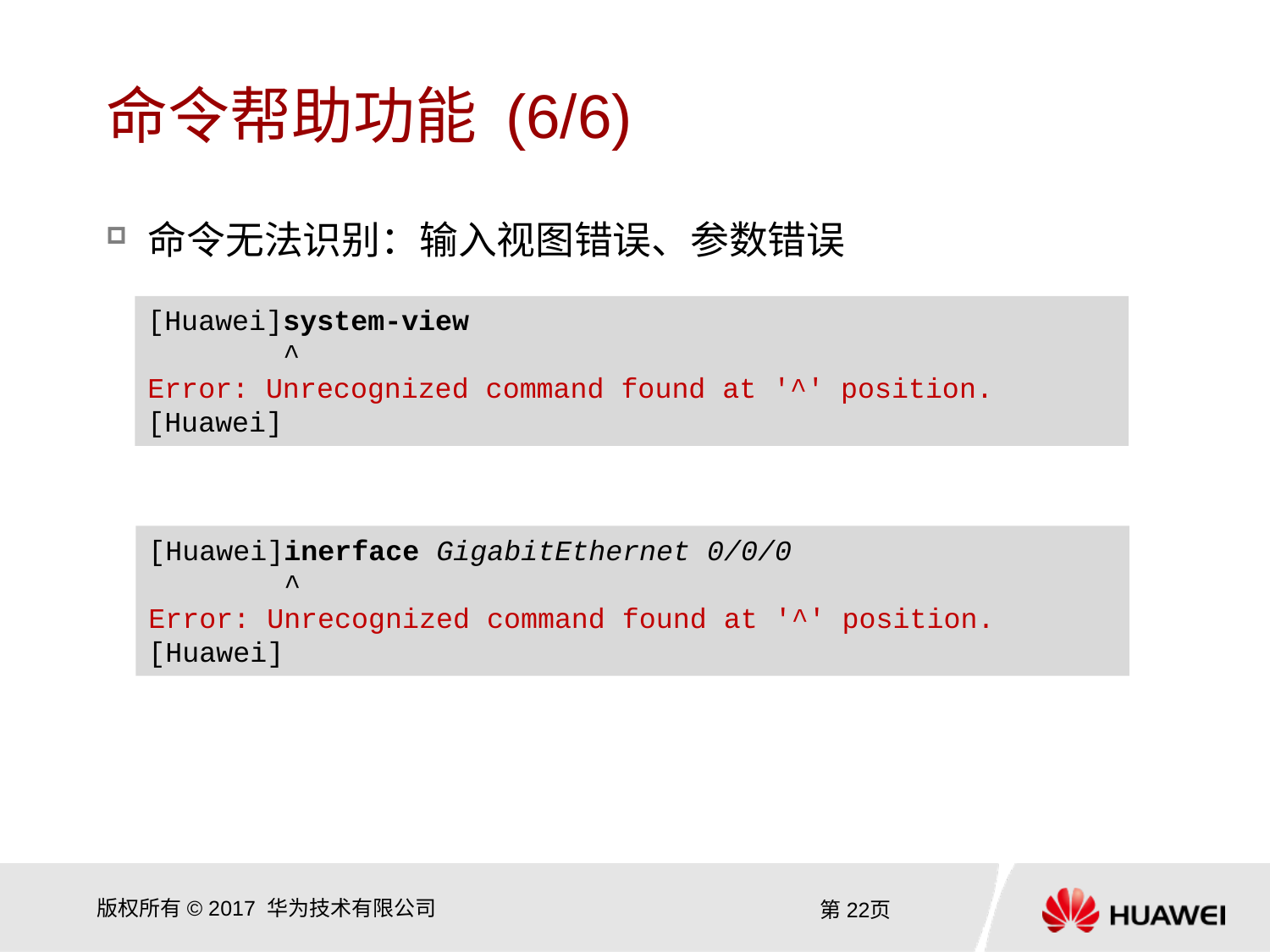

# 命令帮助功能 (6/6)
命令无法识别：输入视图错误、参数错误
[Huawei]system-view
        ^
Error: Unrecognized command found at '^' position.
[Huawei]
[Huawei]inerface GigabitEthernet 0/0/0
        ^
Error: Unrecognized command found at '^' position.
[Huawei]